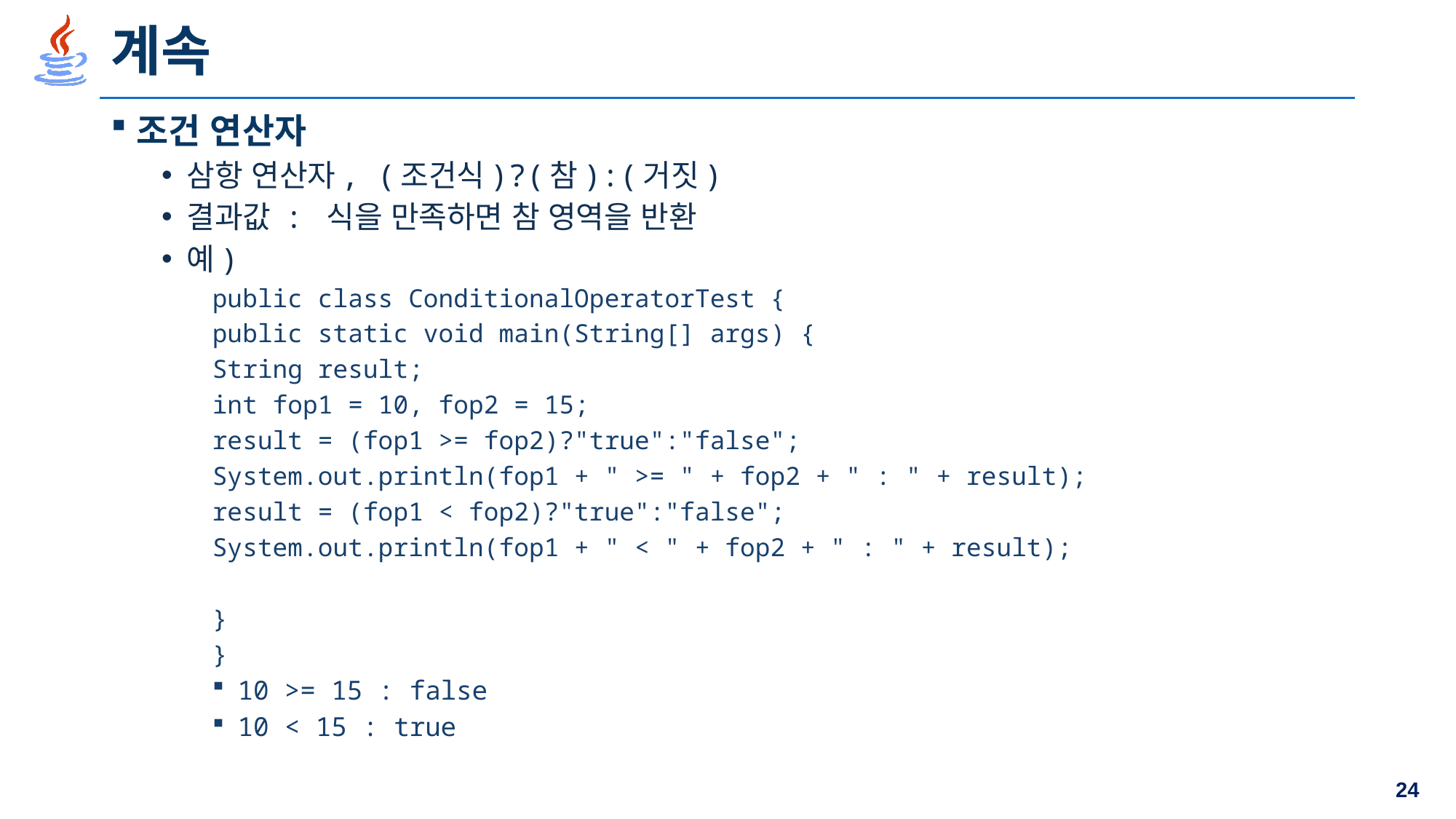

# 계속
조건 연산자
삼항 연산자, (조건식)?(참):(거짓)
결과값 : 식을 만족하면 참 영역을 반환
예)
public class ConditionalOperatorTest {
	public static void main(String[] args) {
		String result;
		int fop1 = 10, fop2 = 15;
		result = (fop1 >= fop2)?"true":"false";
		System.out.println(fop1 + " >= " + fop2 + " : " + result);
		result = (fop1 < fop2)?"true":"false";
		System.out.println(fop1 + " < " + fop2 + " : " + result);

	}
}
10 >= 15 : false
10 < 15 : true

24